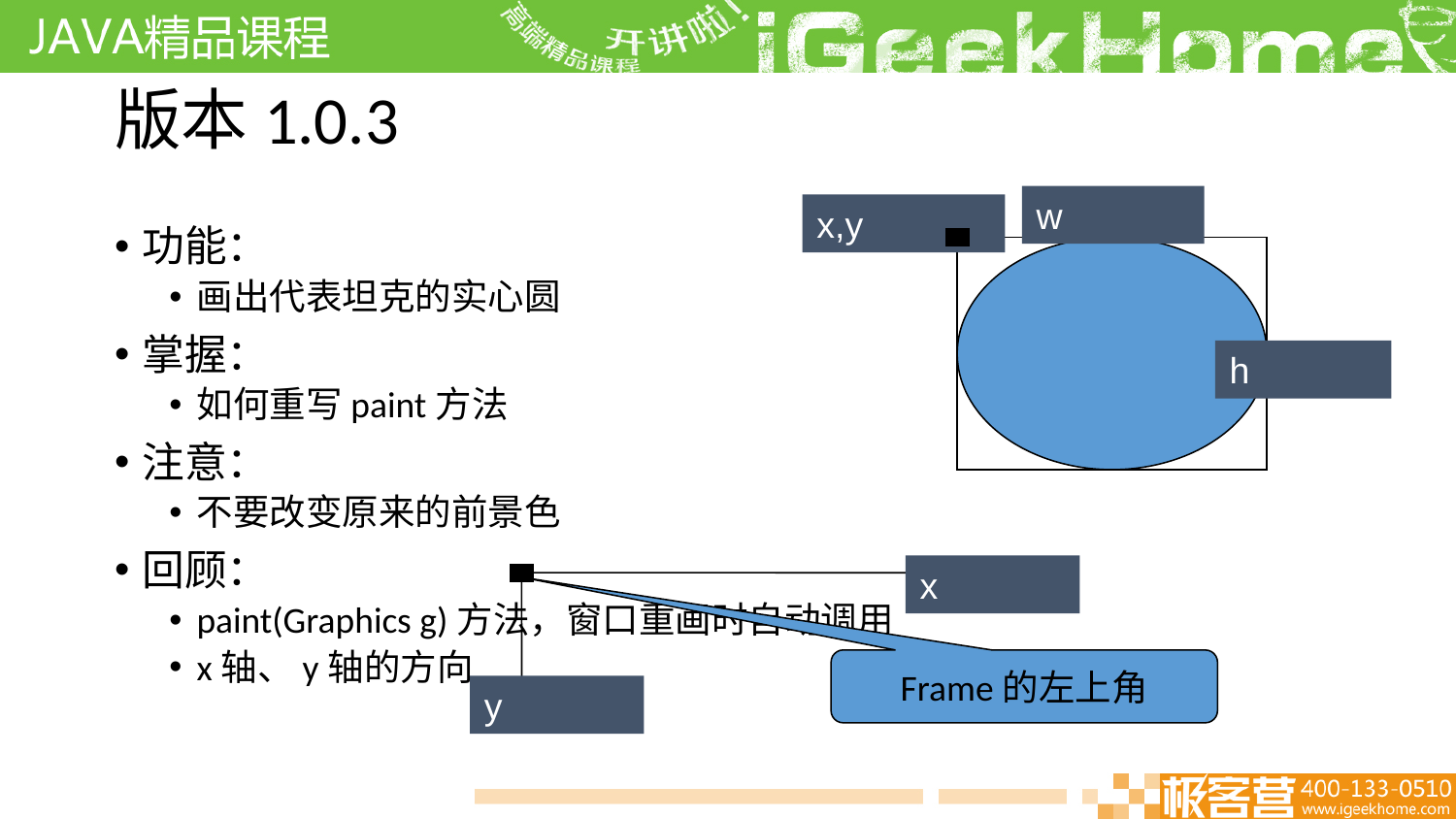

# 版本1.0.3
w
x,y
功能：
画出代表坦克的实心圆
掌握：
如何重写paint方法
注意：
不要改变原来的前景色
回顾：
paint(Graphics g)方法，窗口重画时自动调用
x轴、y轴的方向

h
x

Frame的左上角
y